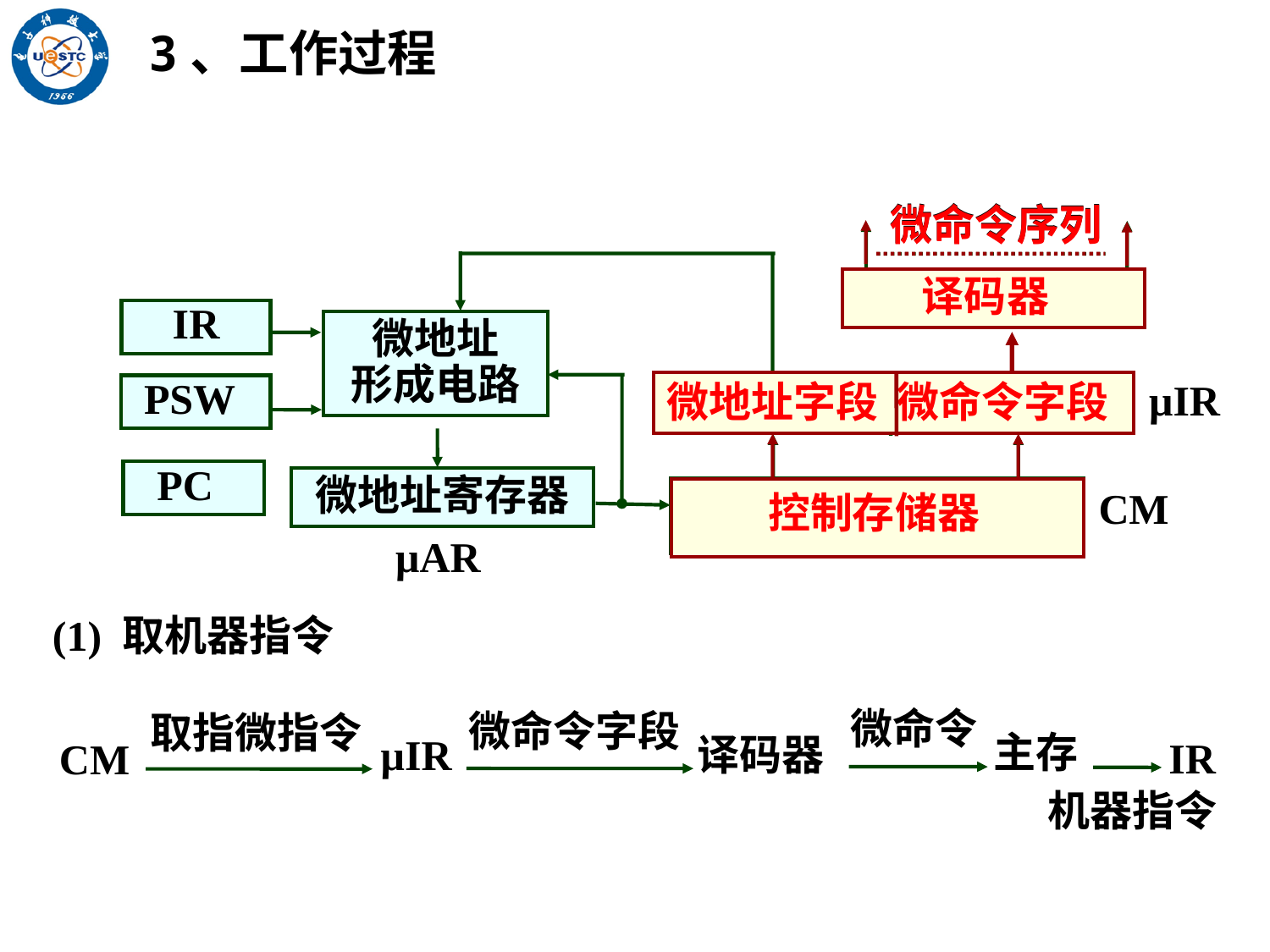

3、工作过程
微命令序列

 译码器
IR
微地址
形成电路

µIR

 PSW

微地址字段  微命令字段

  PC
微地址寄存器
控制存储器
CM

 µAR
微命令序列

      译码器

微地址字段  微命令字段

控制存储器
(1) 取机器指令
微命令
微命令字段
取指微指令
主存
µIR
译码器
IR
CM

机器指令